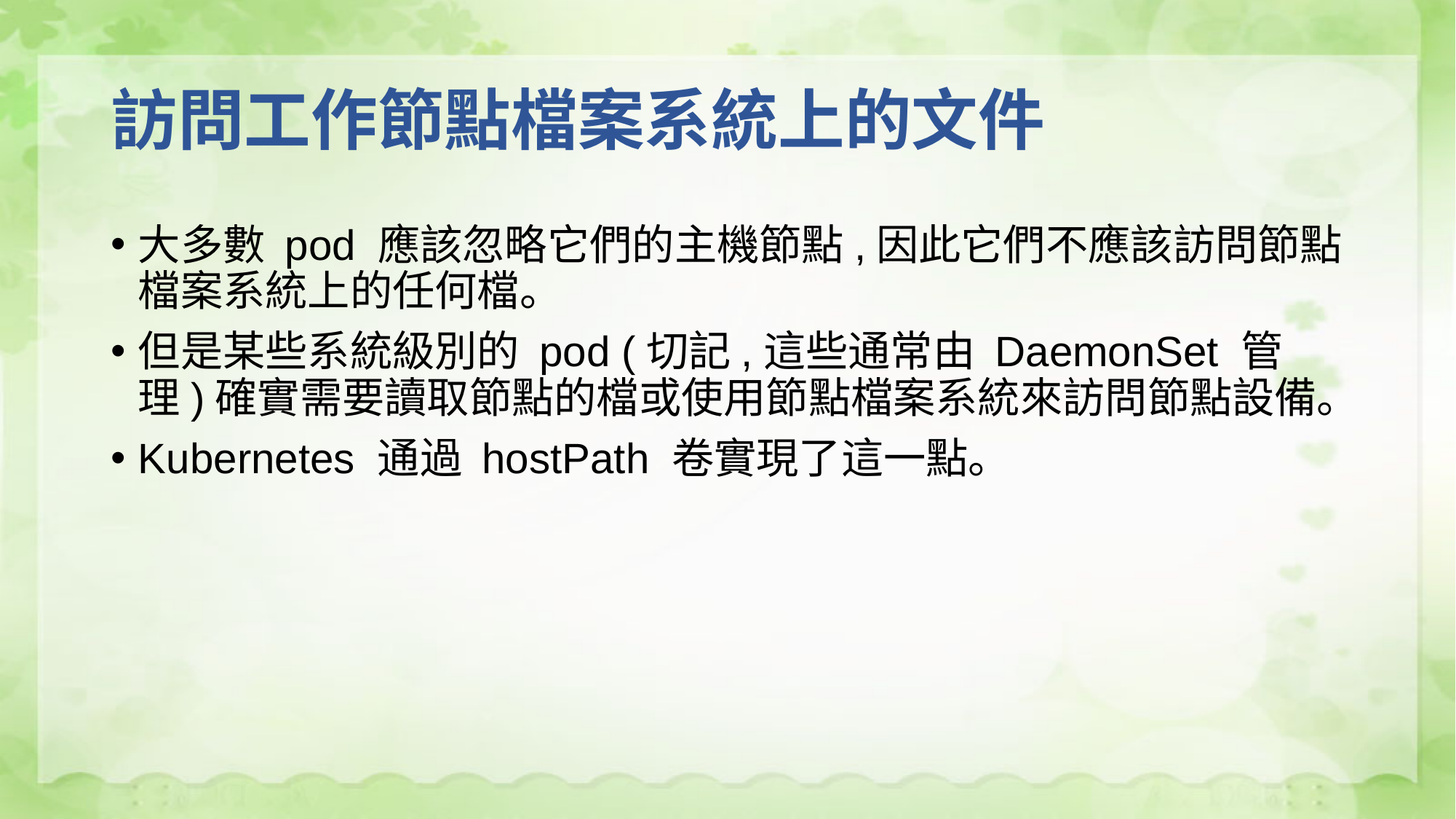

# 訪問工作節點檔案系統上的文件
大多數 pod 應該忽略它們的主機節點,因此它們不應該訪問節點檔案系統上的任何檔。
但是某些系統級別的 pod (切記,這些通常由 DaemonSet 管理)確實需要讀取節點的檔或使用節點檔案系統來訪問節點設備。
Kubernetes 通過 hostPath 卷實現了這一點。